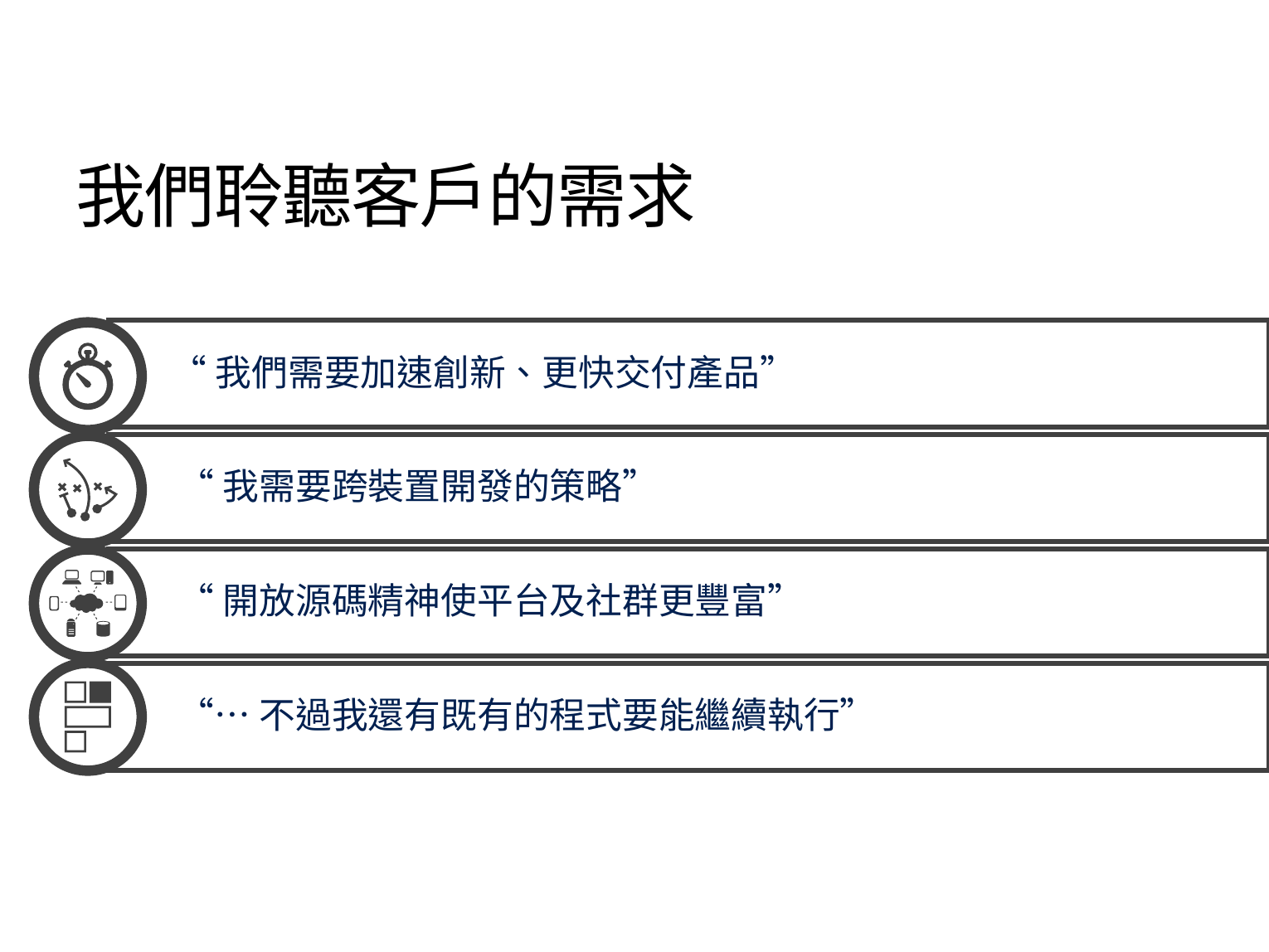

我們聆聽客戶的需求

“我們需要加速創新、更快交付產品”

“我需要跨裝置開發的策略”

“開放源碼精神使平台及社群更豐富”

“…不過我還有既有的程式要能繼續執行”